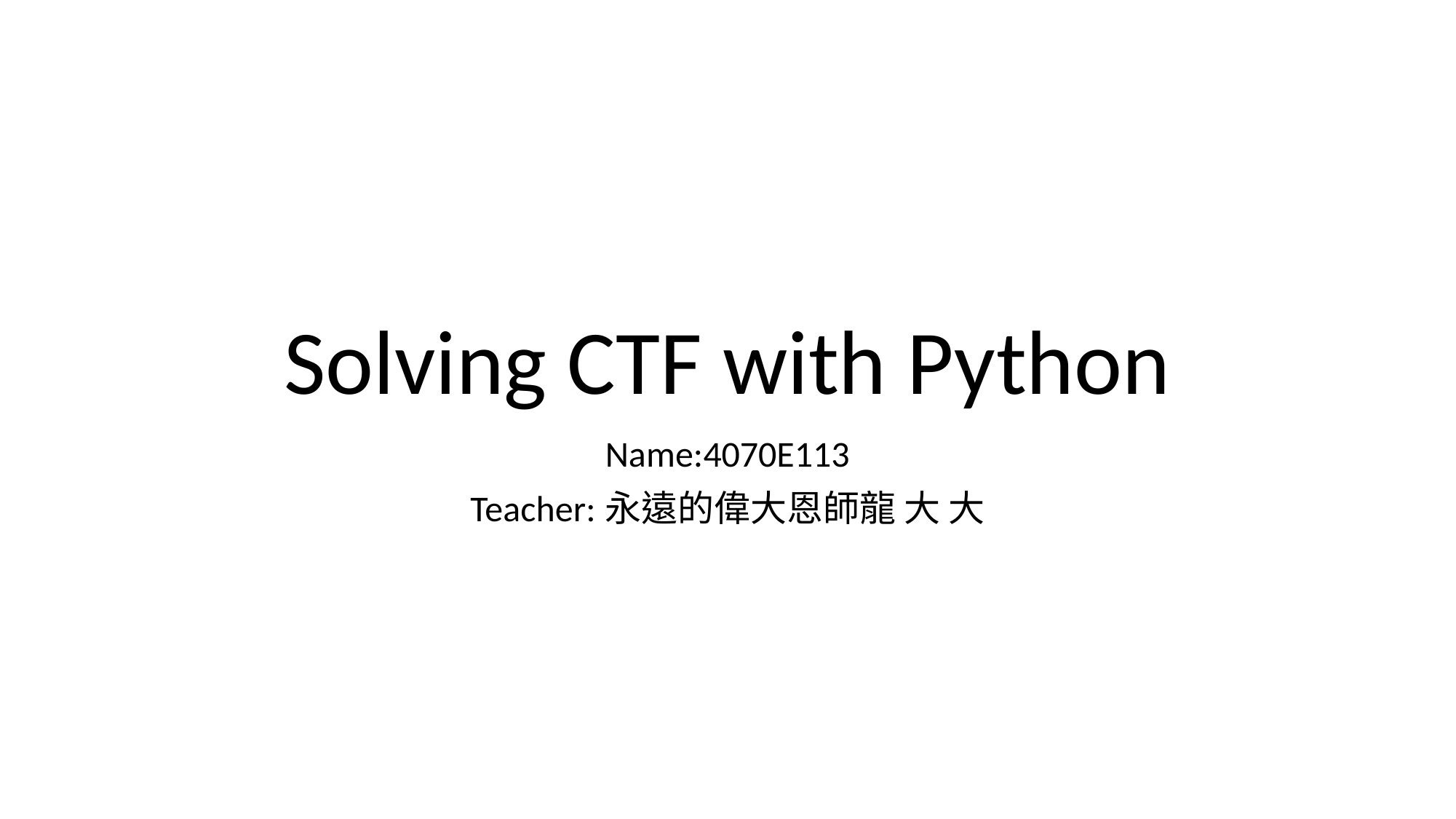

# Solving CTF with Python
Name:4070E113
Teacher:永遠的偉大恩師龍 大 大